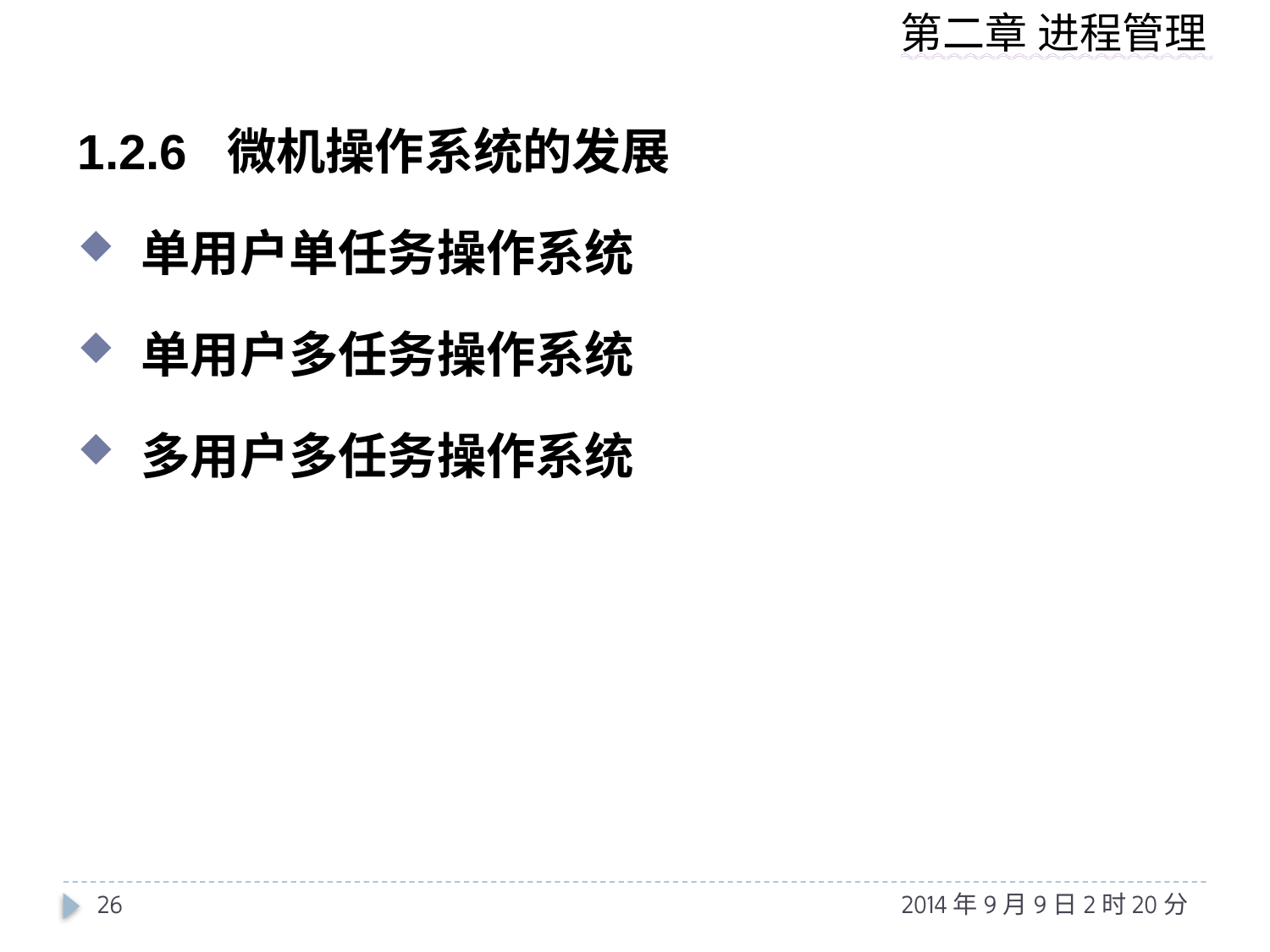

1.2.6  微机操作系统的发展
单用户单任务操作系统
单用户多任务操作系统
多用户多任务操作系统

26
2014年9月9日2时20分